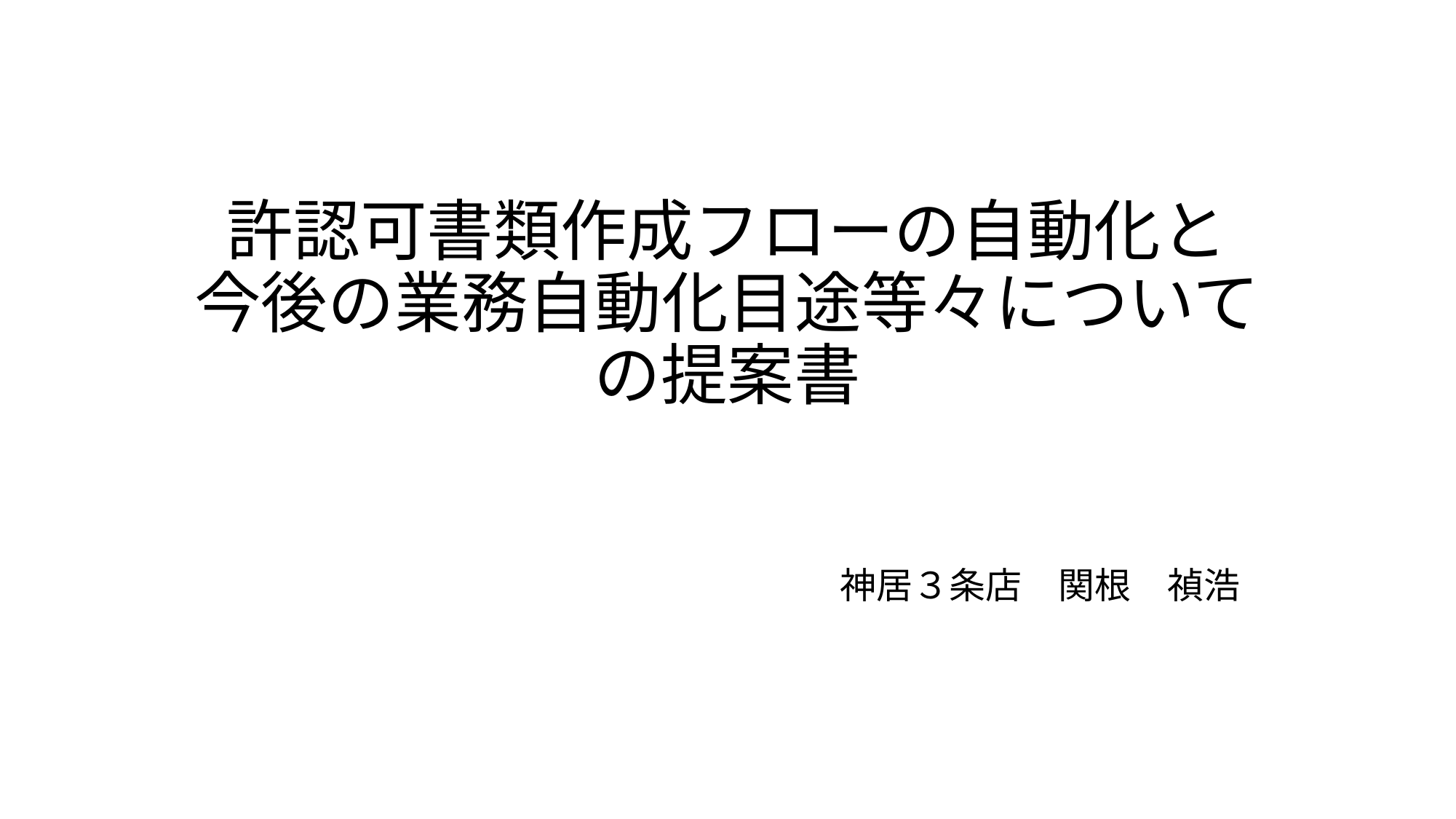

# 許認可書類作成フローの自動化と 今後の業務自動化目途等々についての提案書
神居３条店　関根　禎浩